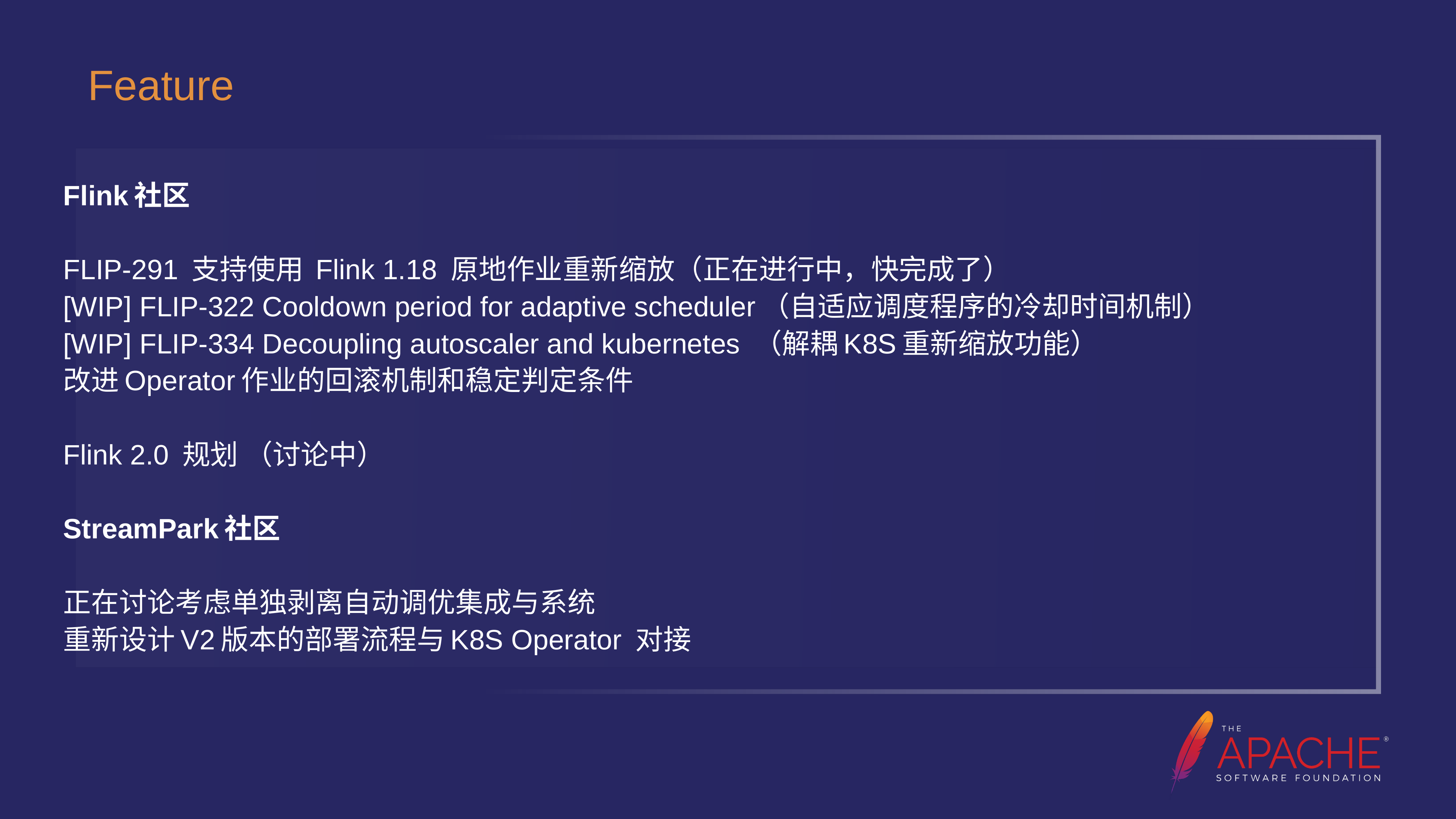

Feature
Flink社区

FLIP-291 支持使用 Flink 1.18 原地作业重新缩放（正在进行中，快完成了）
[WIP] FLIP-322 Cooldown period for adaptive scheduler（自适应调度程序的冷却时间机制）
[WIP] FLIP-334 Decoupling autoscaler and kubernetes （解耦K8S重新缩放功能）
改进Operator作业的回滚机制和稳定判定条件

Flink 2.0 规划 （讨论中）

StreamPark社区

正在讨论考虑单独剥离自动调优集成与系统
重新设计V2版本的部署流程与K8S Operator 对接